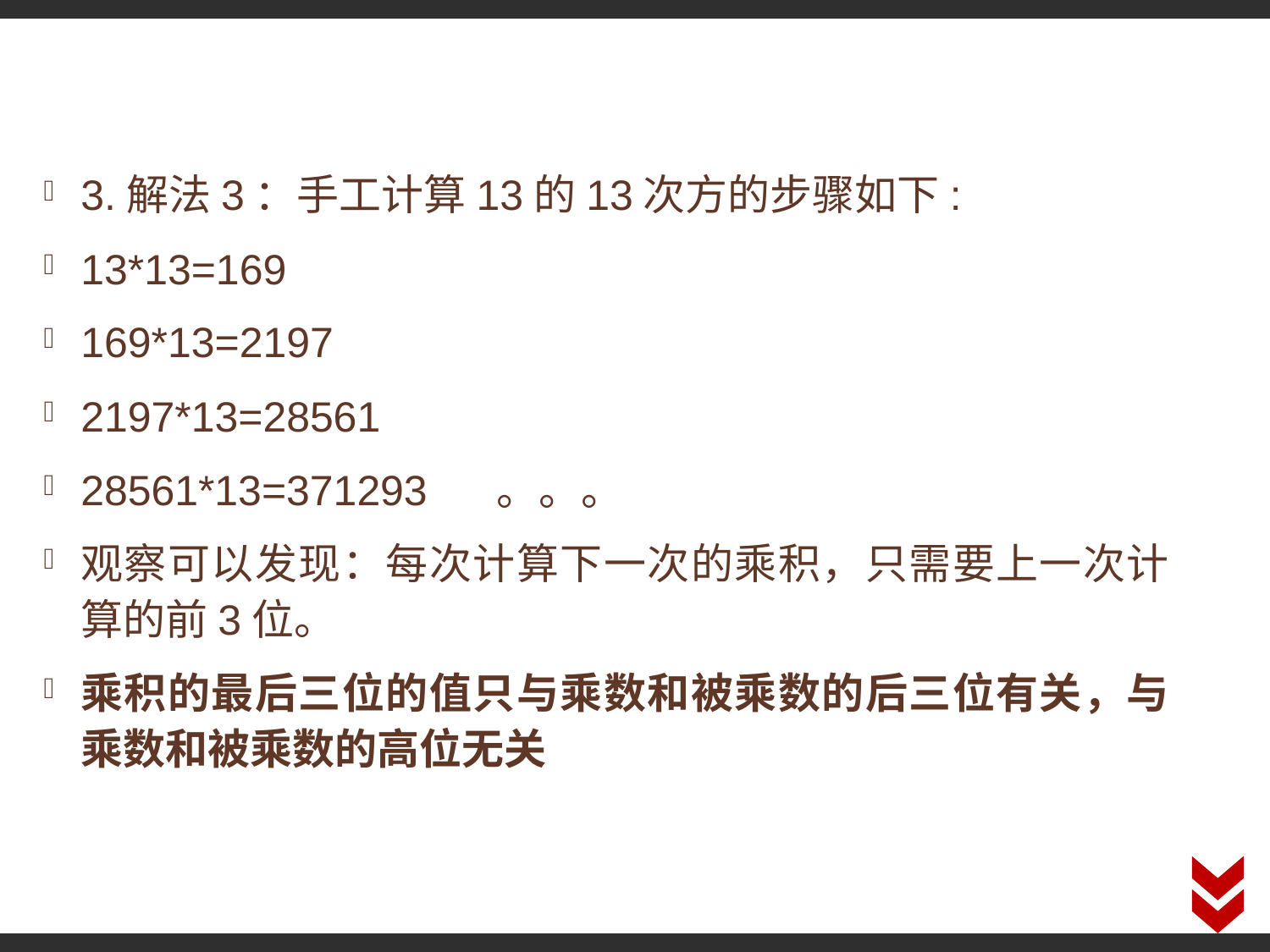

#
3.解法3：手工计算13的13次方的步骤如下:
13*13=169
169*13=2197
2197*13=28561
28561*13=371293     。。。
观察可以发现：每次计算下一次的乘积，只需要上一次计算的前3位。
乘积的最后三位的值只与乘数和被乘数的后三位有关，与乘数和被乘数的高位无关